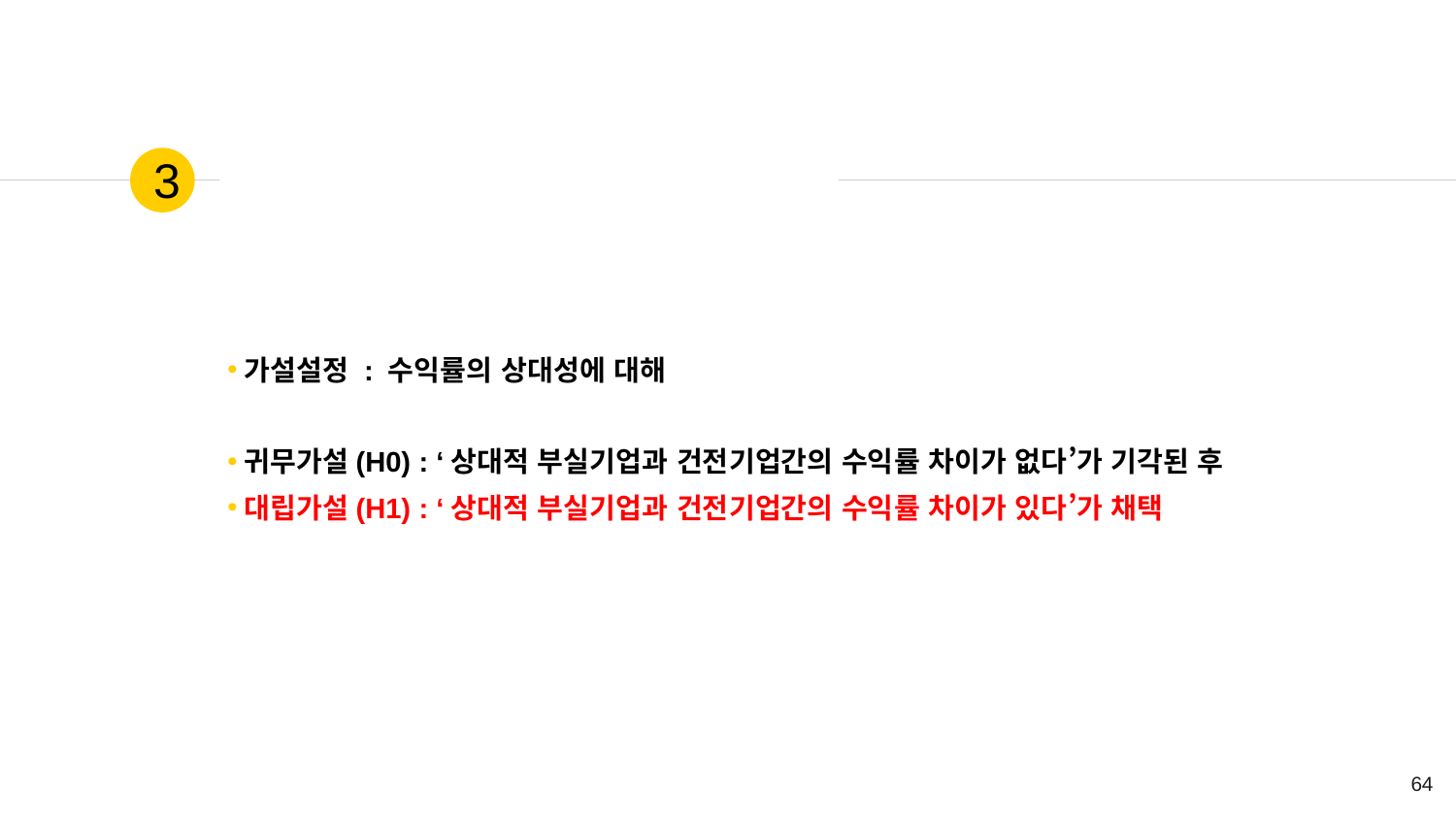

3

가설설정 : 수익률의 상대성에 대해

귀무가설(H0) : ‘상대적 부실기업과 건전기업간의 수익률 차이가 없다’가 기각된 후
대립가설(H1) : ‘상대적 부실기업과 건전기업간의 수익률 차이가 있다’가 채택

64